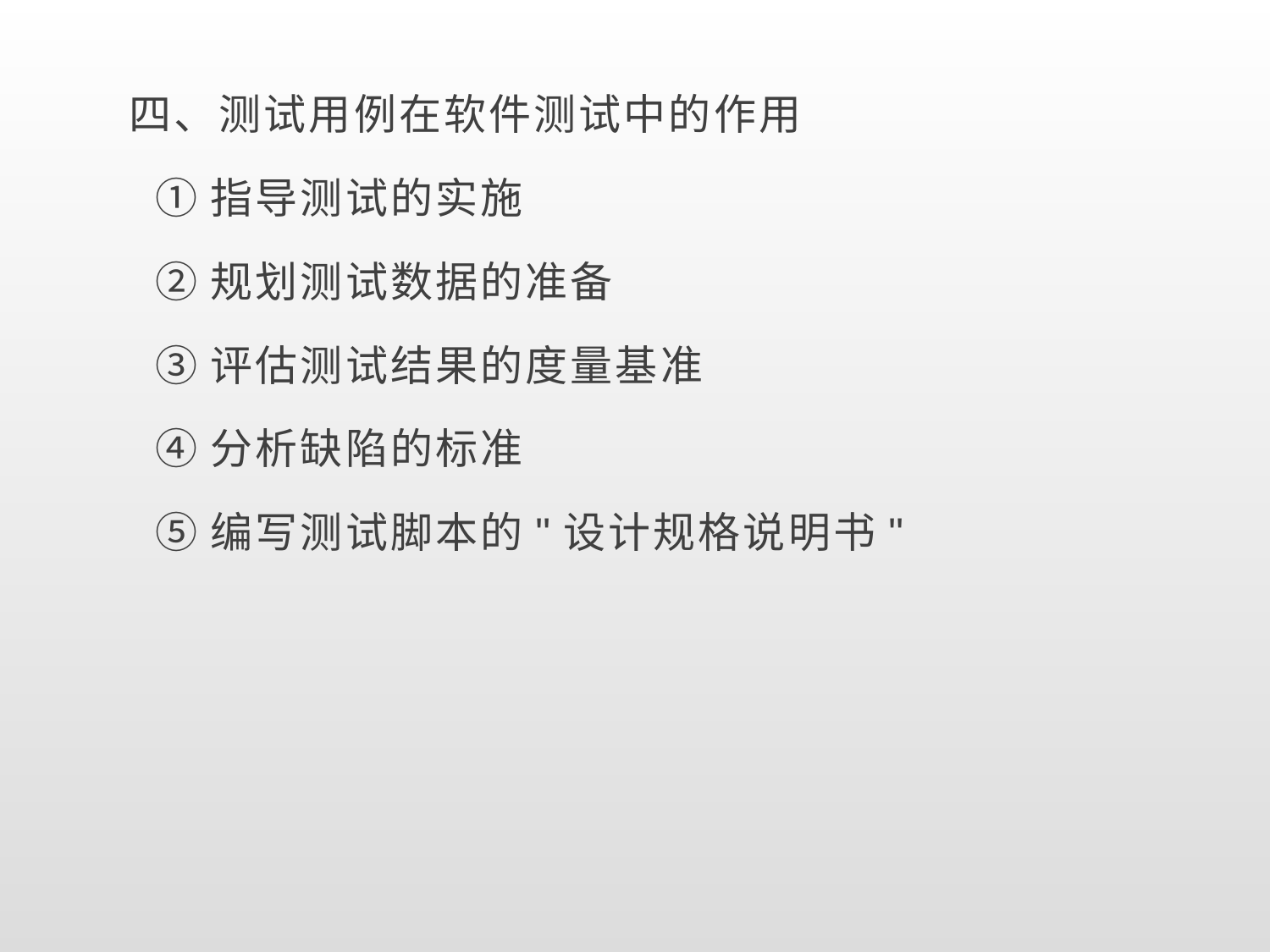

四、测试用例在软件测试中的作用
      ①指导测试的实施
      ②规划测试数据的准备
      ③评估测试结果的度量基准
      ④分析缺陷的标准
      ⑤编写测试脚本的"设计规格说明书"